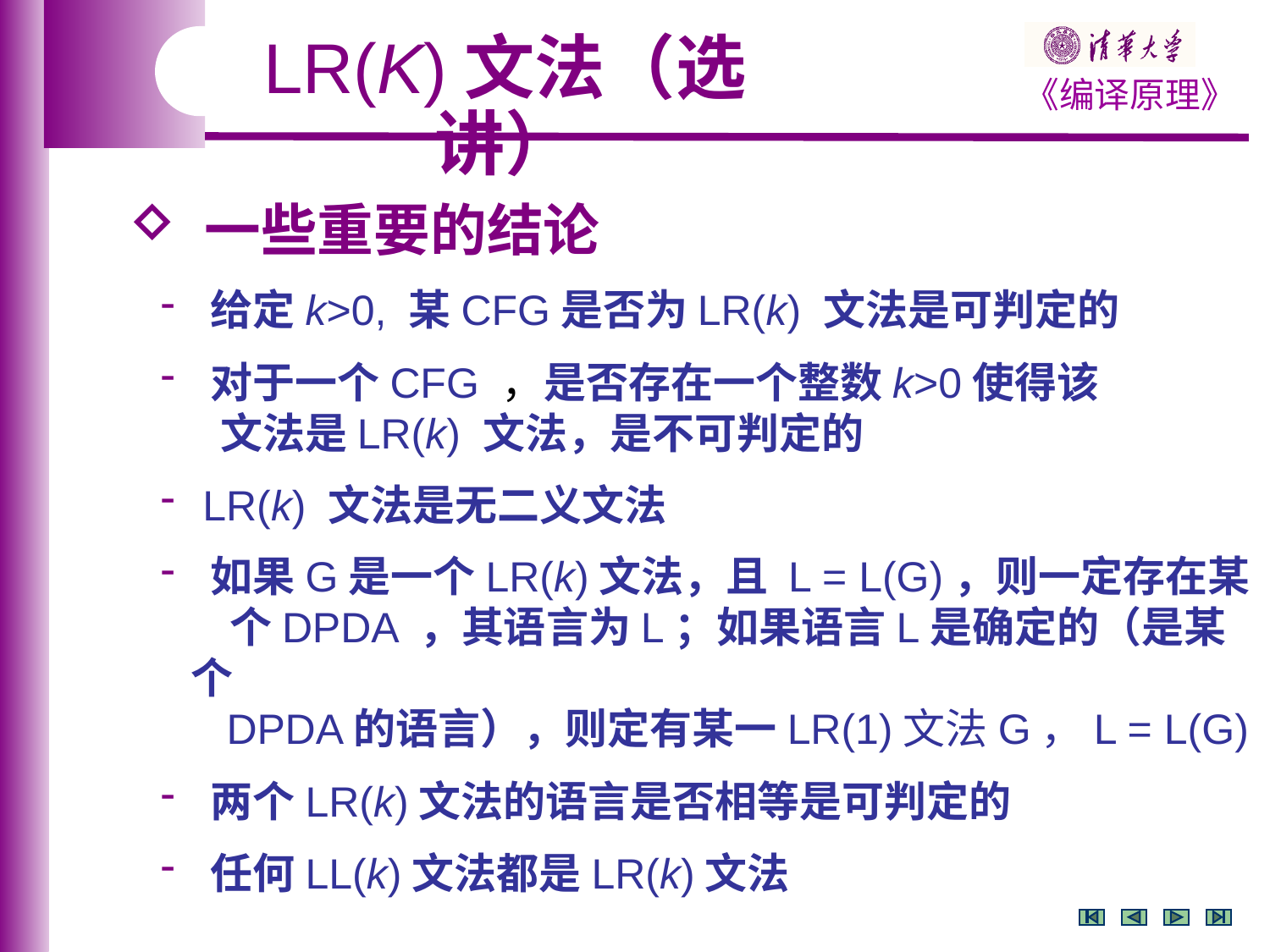

LR(K)文法（选讲）
 一些重要的结论

 给定k>0, 某CFG是否为LR(k) 文法是可判定的

 对于一个CFG ，是否存在一个整数k>0使得该
  文法是LR(k) 文法，是不可判定的

 LR(k) 文法是无二义文法

 如果G是一个LR(k)文法，且 L = L(G)，则一定存在某
   个DPDA ，其语言为L；如果语言L是确定的（是某个
   DPDA的语言），则定有某一LR(1)文法G，L = L(G)

 两个LR(k)文法的语言是否相等是可判定的

 任何LL(k)文法都是LR(k)文法